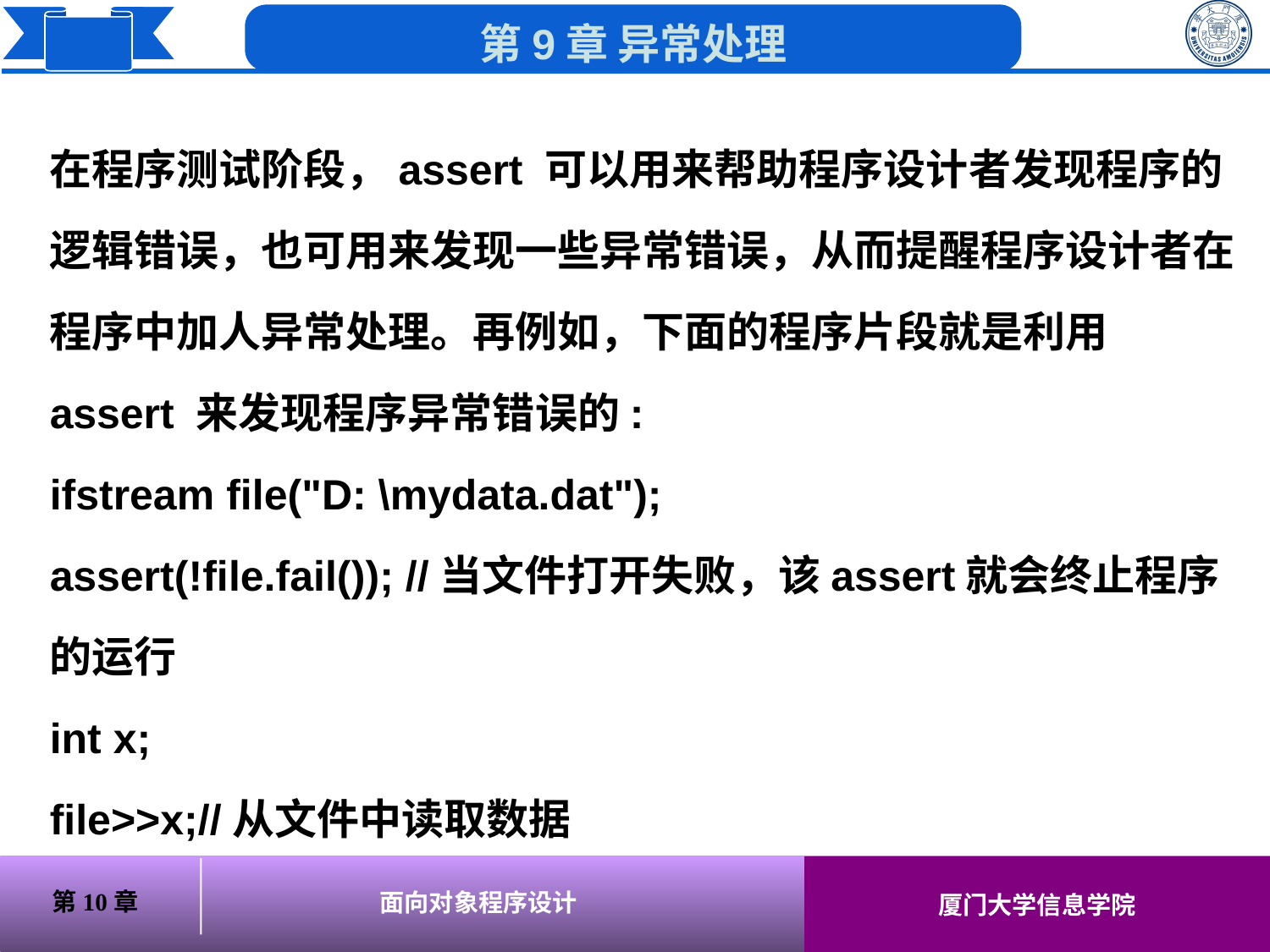

在程序测试阶段，assert 可以用来帮助程序设计者发现程序的逻辑错误，也可用来发现一些异常错误，从而提醒程序设计者在程序中加人异常处理。再例如，下面的程序片段就是利用assert 来发现程序异常错误的:
ifstream file("D: \mydata.dat");
assert(!file.fail()); //当文件打开失败，该assert就会终止程序的运行
int x;
file>>x;//从文件中读取数据
20